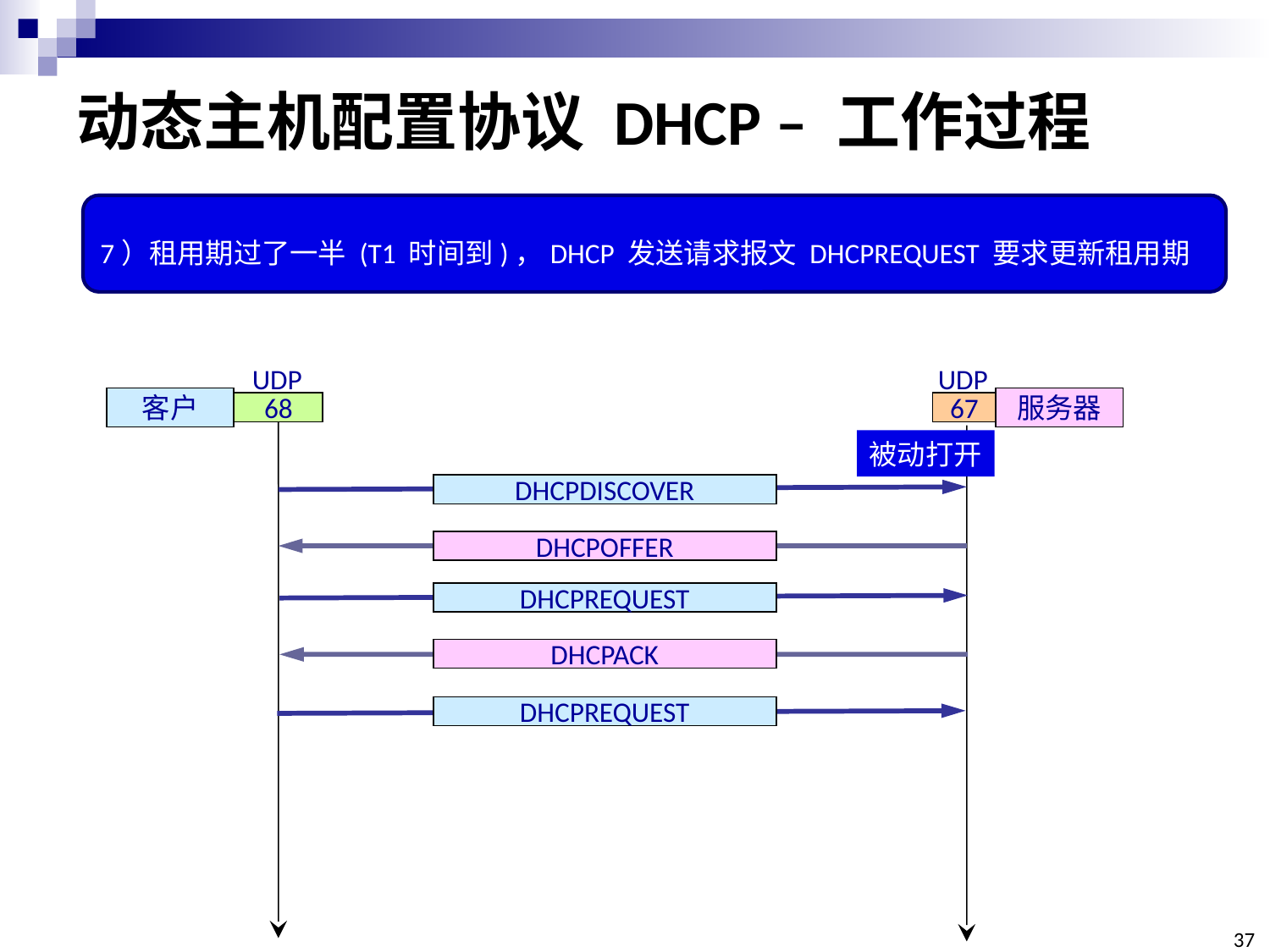

# 动态主机配置协议 DHCP – 工作过程
7）租用期过了一半 (T1 时间到)，DHCP 发送请求报文 DHCPREQUEST 要求更新租用期
UDP
UDP
客户
服务器
68
67

被动打开
DHCPDISCOVER

DHCPOFFER

DHCPREQUEST

DHCPACK

DHCPREQUEST

37